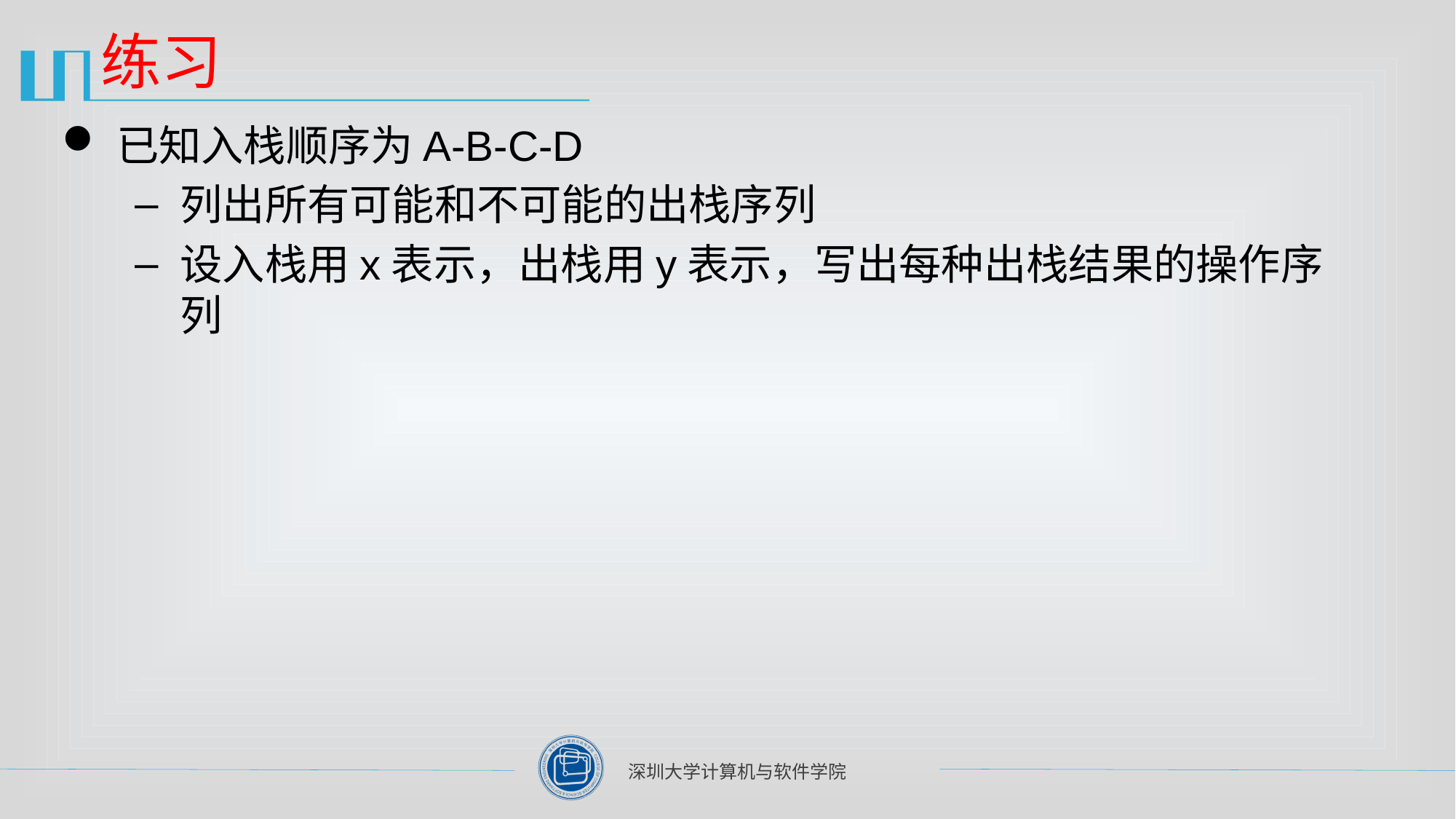

# 练习
已知入栈顺序为A-B-C-D
列出所有可能和不可能的出栈序列
设入栈用x表示，出栈用y表示，写出每种出栈结果的操作序列

19